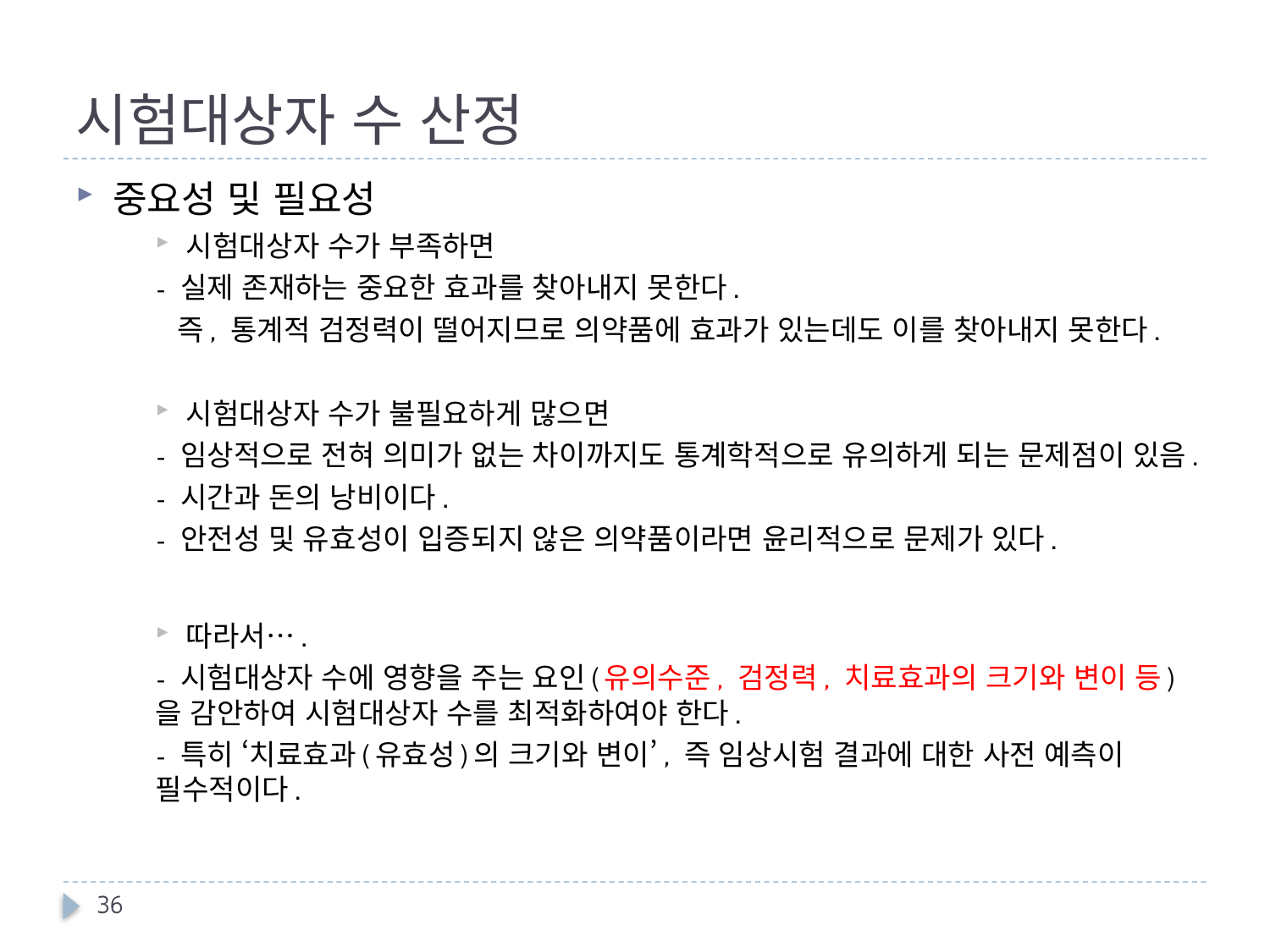

# 시험대상자 수 산정
중요성 및 필요성
시험대상자 수가 부족하면
- 실제 존재하는 중요한 효과를 찾아내지 못한다.
  즉, 통계적 검정력이 떨어지므로 의약품에 효과가 있는데도 이를 찾아내지 못한다.

시험대상자 수가 불필요하게 많으면
- 임상적으로 전혀 의미가 없는 차이까지도 통계학적으로 유의하게 되는 문제점이 있음.
- 시간과 돈의 낭비이다.
- 안전성 및 유효성이 입증되지 않은 의약품이라면 윤리적으로 문제가 있다.

따라서….
- 시험대상자 수에 영향을 주는 요인(유의수준, 검정력, 치료효과의 크기와 변이 등)을 감안하여 시험대상자 수를 최적화하여야 한다.
- 특히 ‘치료효과(유효성)의 크기와 변이’, 즉 임상시험 결과에 대한 사전 예측이 필수적이다.

36